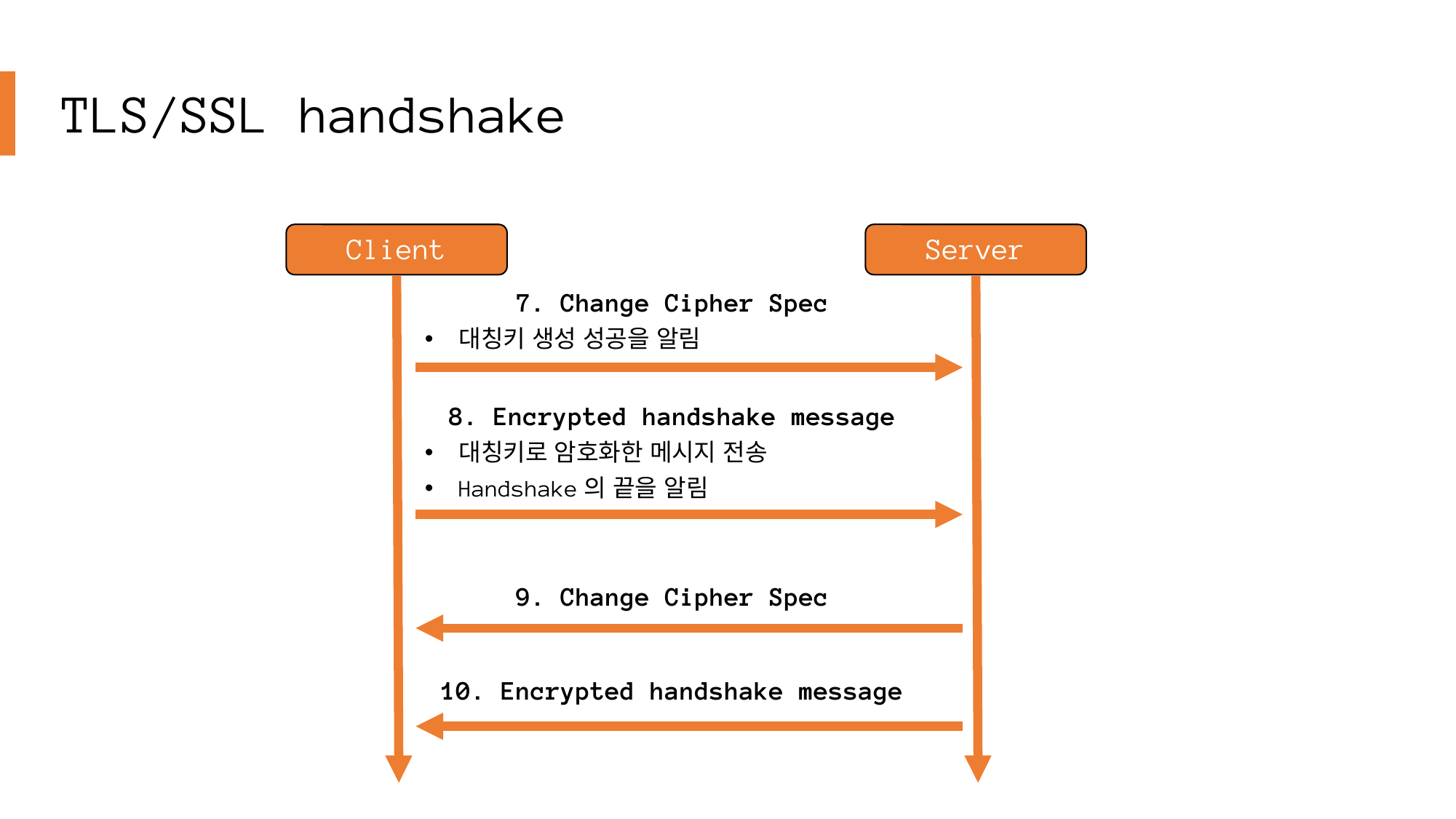

# TLS/SSL handshake

Client
Server
7. Change Cipher Spec
대칭키 생성 성공을 알림
8. Encrypted handshake message
대칭키로 암호화한 메시지 전송
Handshake의 끝을 알림
9. Change Cipher Spec
10. Encrypted handshake message